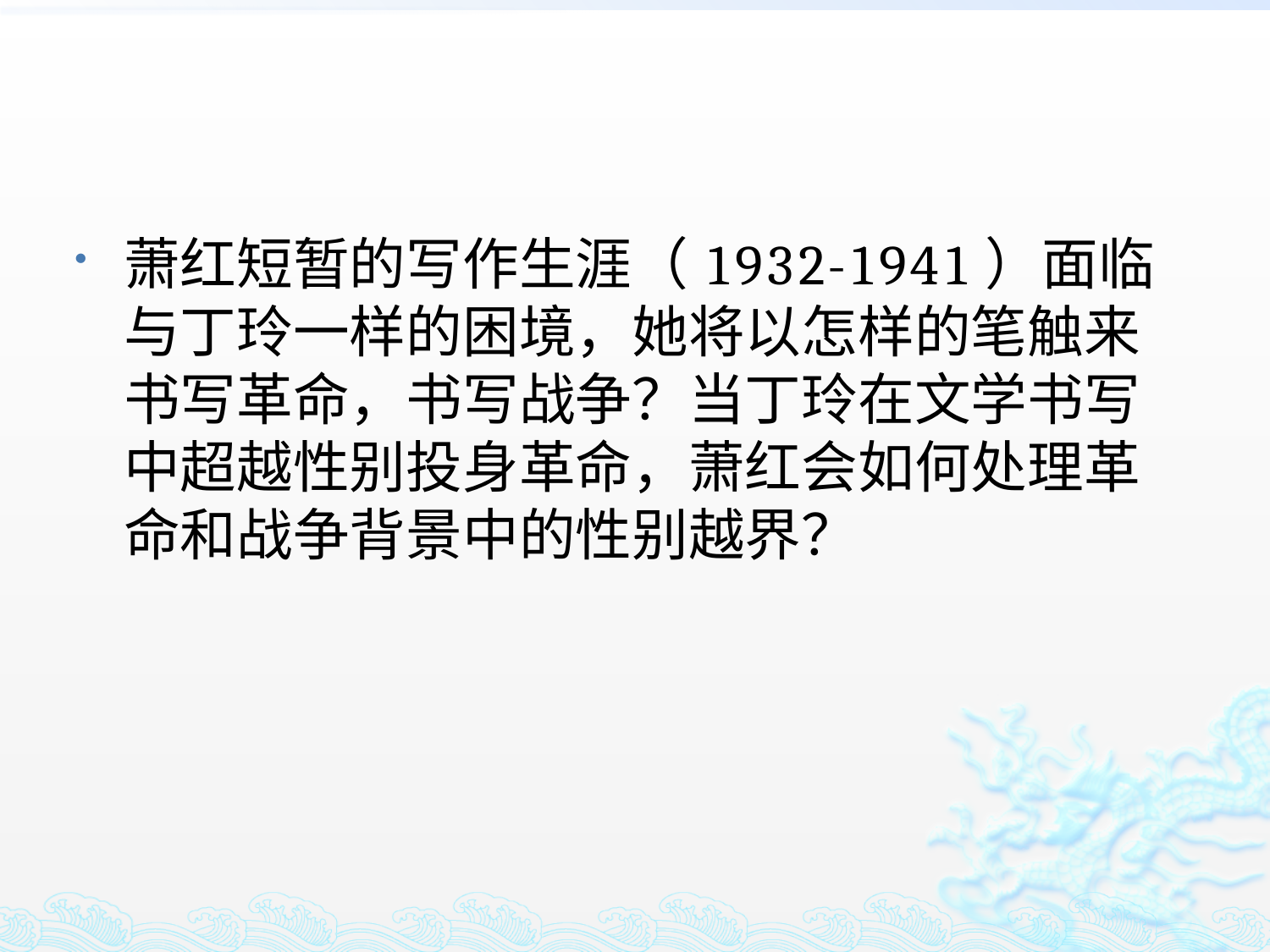

#
萧红短暂的写作生涯（1932-1941）面临与丁玲一样的困境，她将以怎样的笔触来书写革命，书写战争？当丁玲在文学书写中超越性别投身革命，萧红会如何处理革命和战争背景中的性别越界？